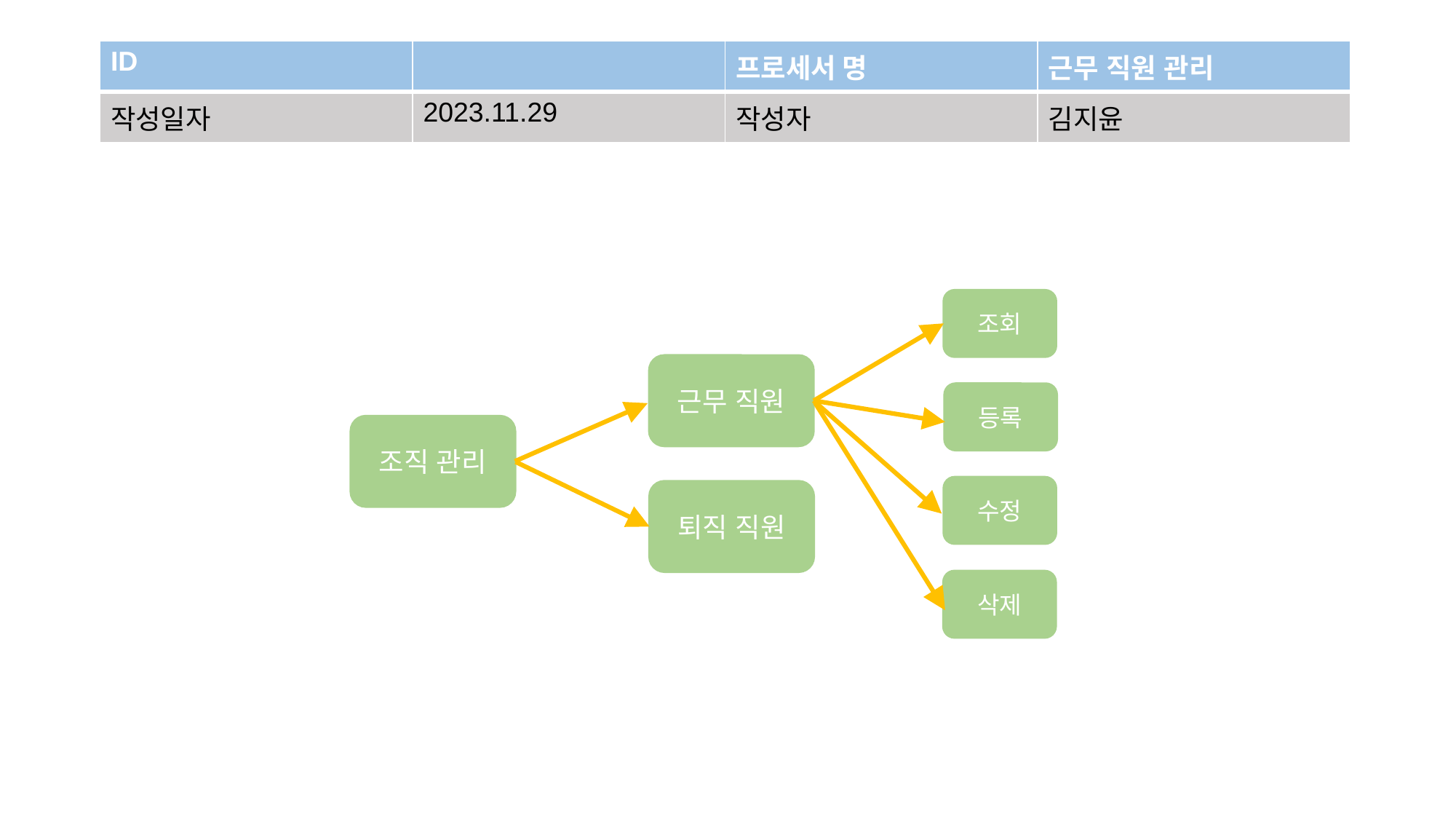

| ID |  | 프로세서 명 | 근무 직원 관리 |
| --- | --- | --- | --- |
| 작성일자 | 2023.11.29 | 작성자 | 김지윤 |
조회
근무 직원
등록
조직 관리
수정
퇴직 직원
삭제